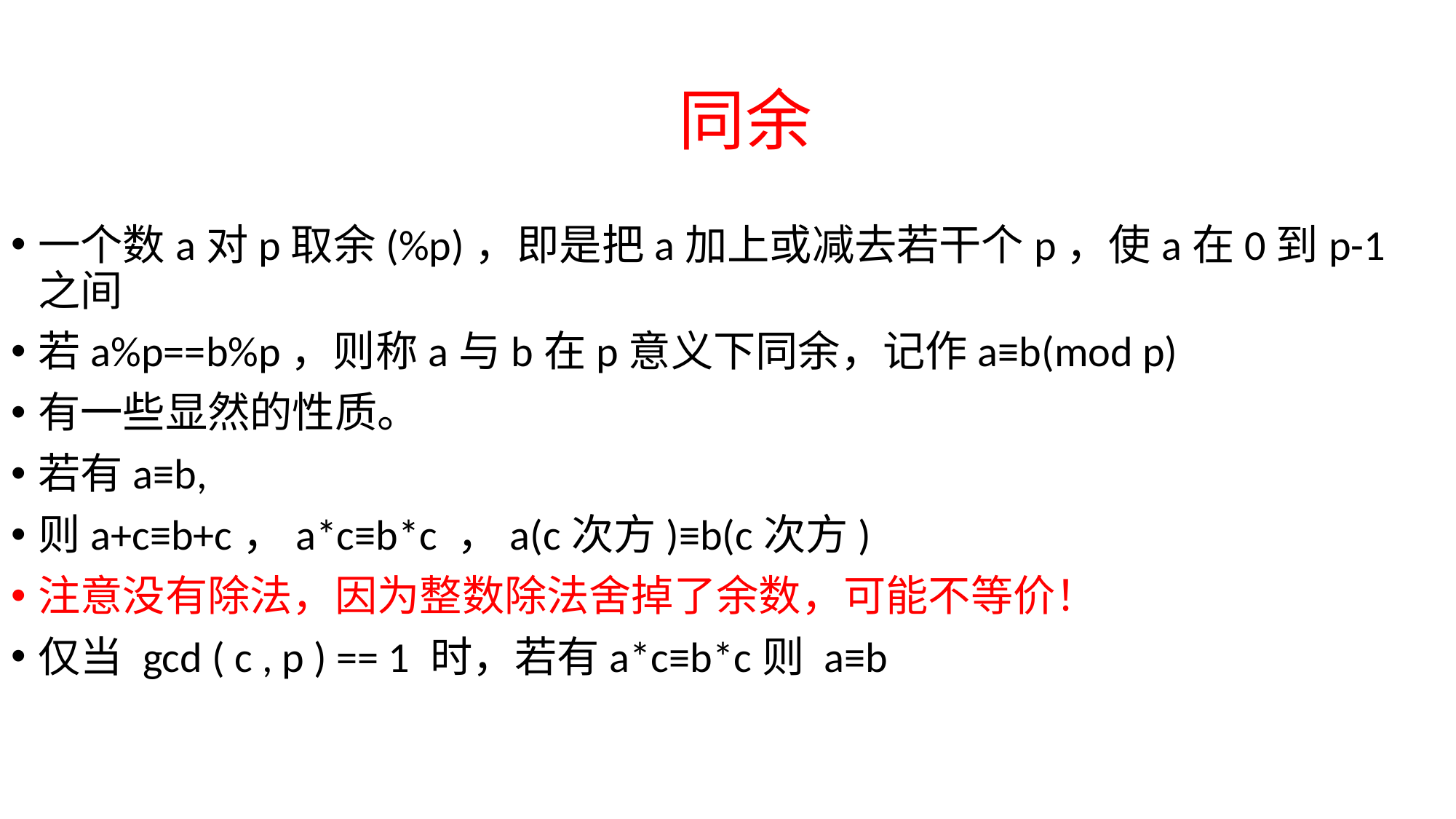

# 同余
一个数a对p取余(%p)，即是把a加上或减去若干个p，使a在0到p-1之间
若a%p==b%p，则称a与b在p意义下同余，记作a≡b(mod p)
有一些显然的性质。
若有a≡b,
则a+c≡b+c，a*c≡b*c ，a(c次方)≡b(c次方)
注意没有除法，因为整数除法舍掉了余数，可能不等价！
仅当 gcd ( c , p ) == 1 时，若有a*c≡b*c则 a≡b